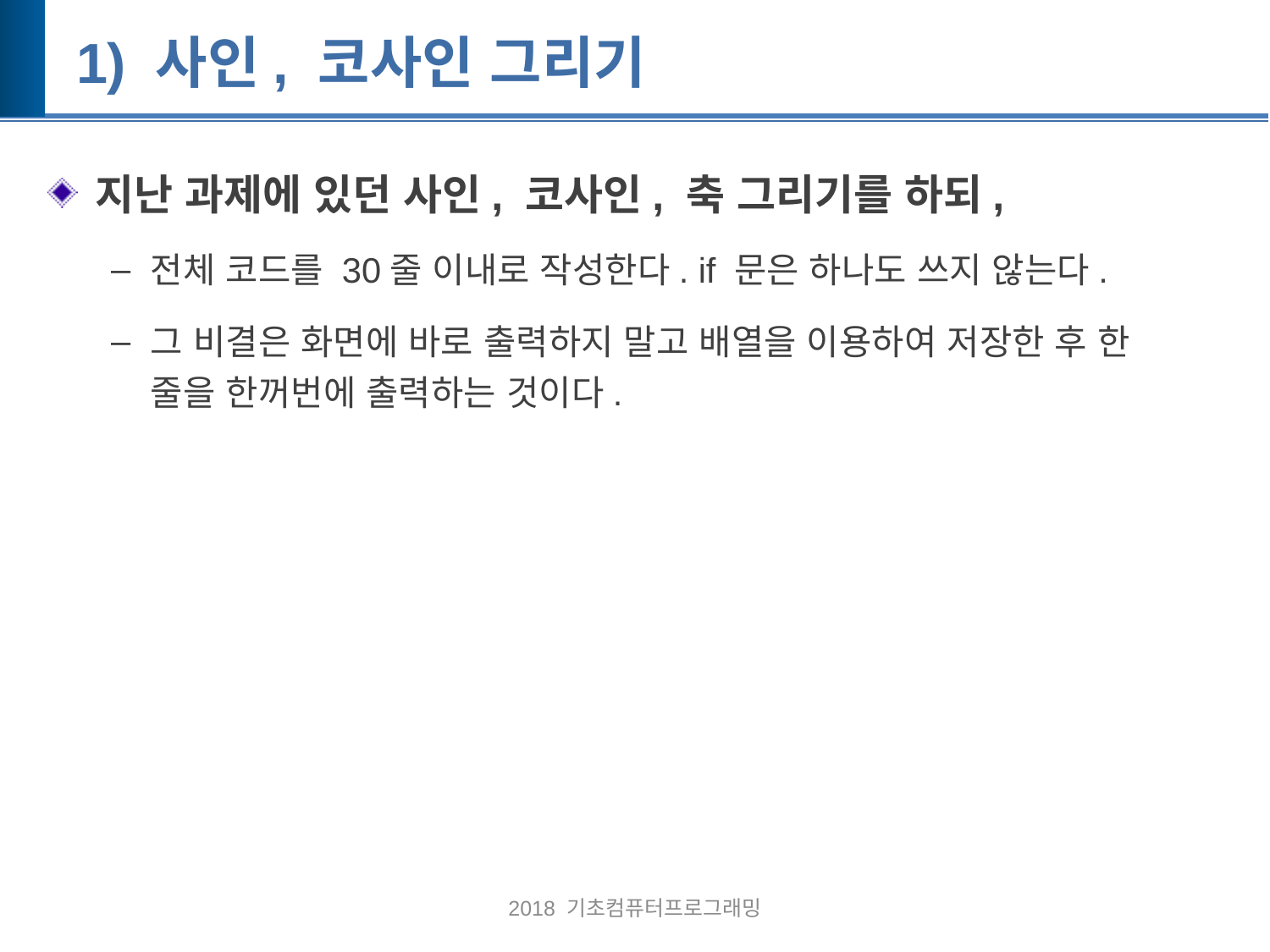

# 1) 사인, 코사인 그리기
지난 과제에 있던 사인, 코사인, 축 그리기를 하되,
전체 코드를 30줄 이내로 작성한다. if 문은 하나도 쓰지 않는다.
그 비결은 화면에 바로 출력하지 말고 배열을 이용하여 저장한 후 한 줄을 한꺼번에 출력하는 것이다.
2018 기초컴퓨터프로그래밍